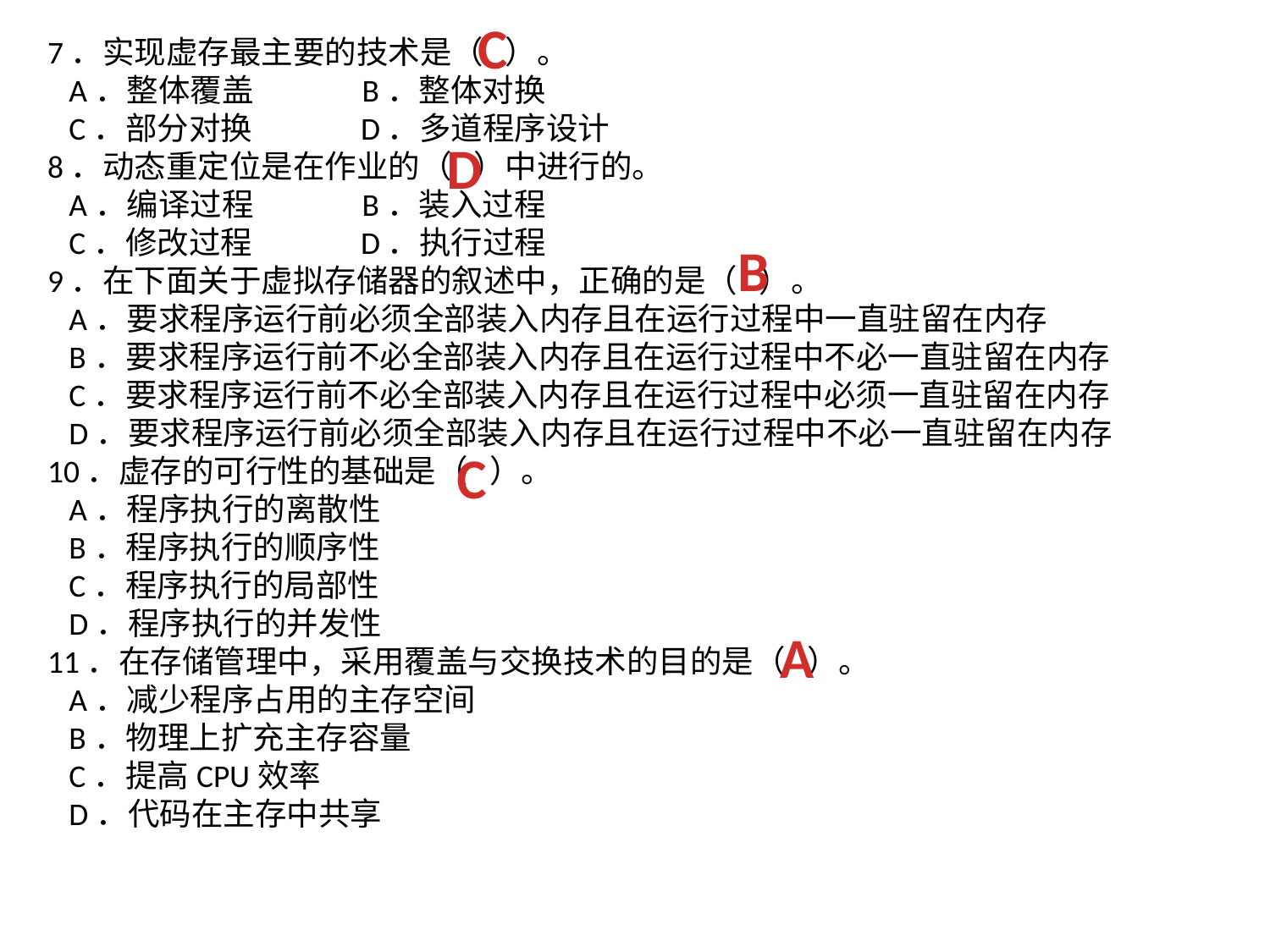

C
7．实现虚存最主要的技术是（   ）。
   A．整体覆盖              B．整体对换
   C．部分对换              D．多道程序设计
8．动态重定位是在作业的（   ）中进行的。
   A．编译过程              B．装入过程
   C．修改过程              D．执行过程
9．在下面关于虚拟存储器的叙述中，正确的是（   ）。
   A．要求程序运行前必须全部装入内存且在运行过程中一直驻留在内存
   B．要求程序运行前不必全部装入内存且在运行过程中不必一直驻留在内存
   C．要求程序运行前不必全部装入内存且在运行过程中必须一直驻留在内存
   D．要求程序运行前必须全部装入内存且在运行过程中不必一直驻留在内存
10．虚存的可行性的基础是（   ）。
   A．程序执行的离散性
   B．程序执行的顺序性
   C．程序执行的局部性
   D．程序执行的并发性
11．在存储管理中，采用覆盖与交换技术的目的是（   ）。
   A．减少程序占用的主存空间
   B．物理上扩充主存容量
   C．提高CPU效率
   D．代码在主存中共享

D
B
C
A